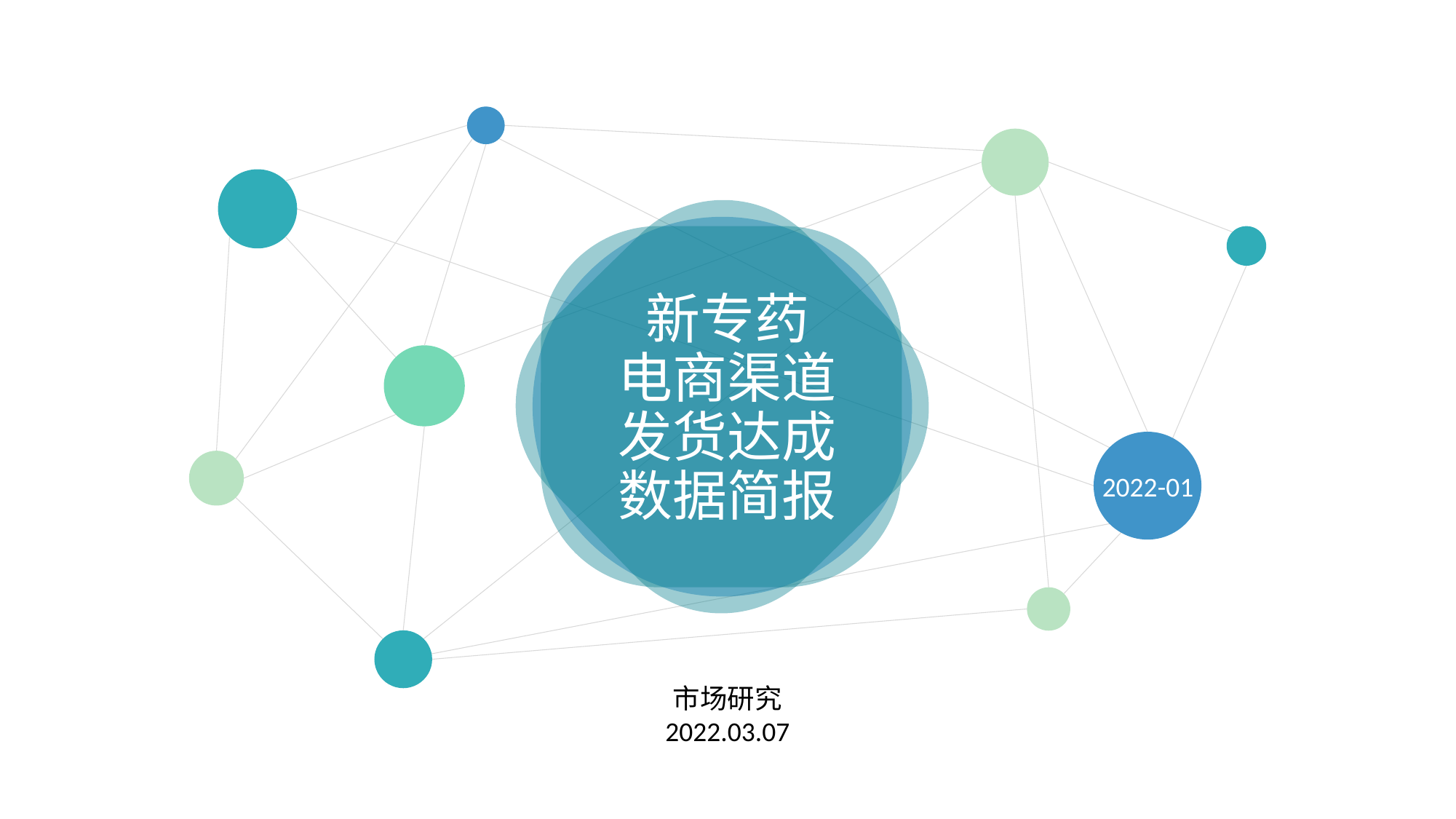

# 新专药 电商渠道 发货达成 数据简报
2022-01
市场研究
2022.03.07